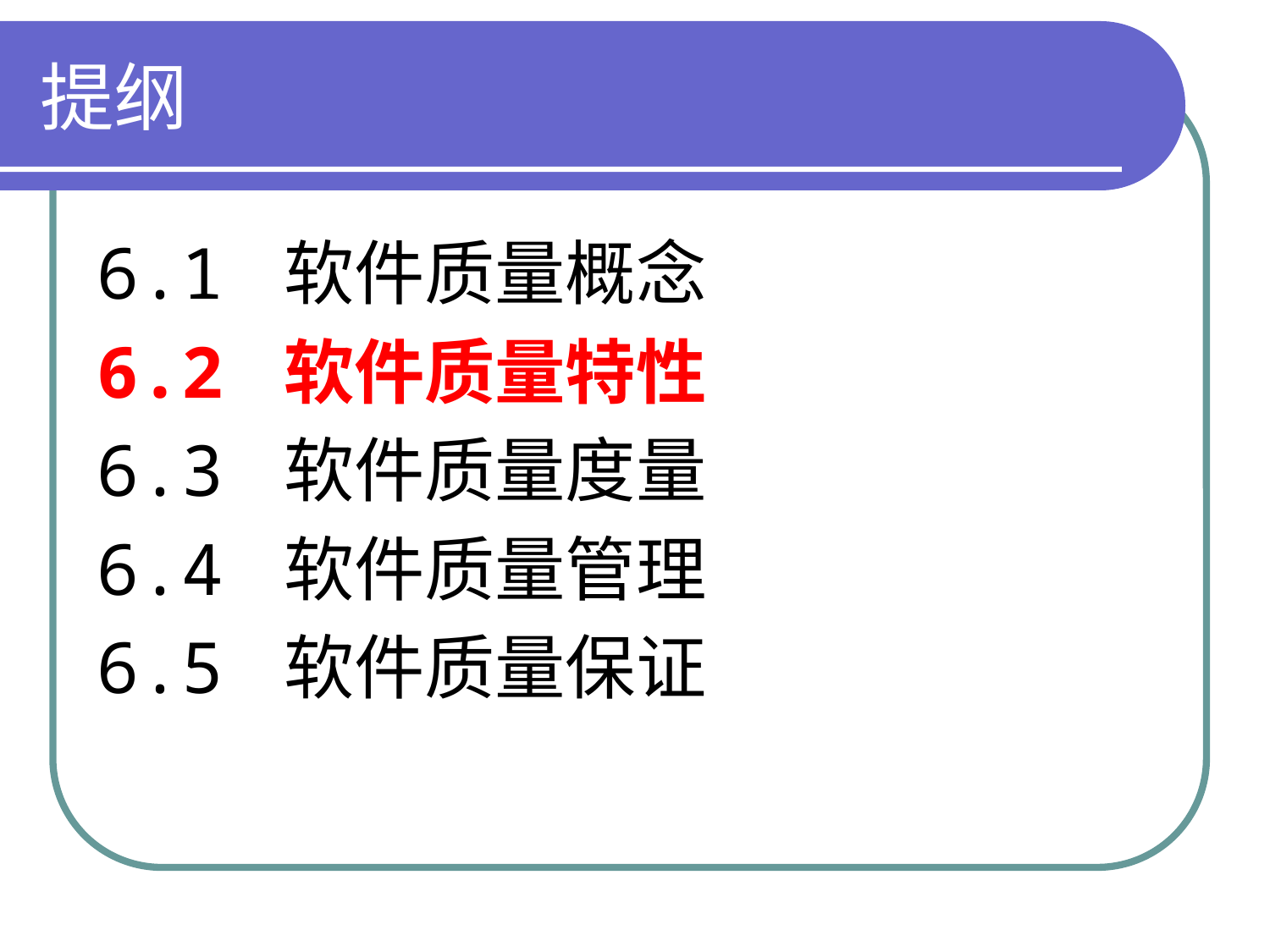

# 提纲
6.1 软件质量概念
6.2 软件质量特性
6.3 软件质量度量
6.4 软件质量管理
6.5 软件质量保证

10